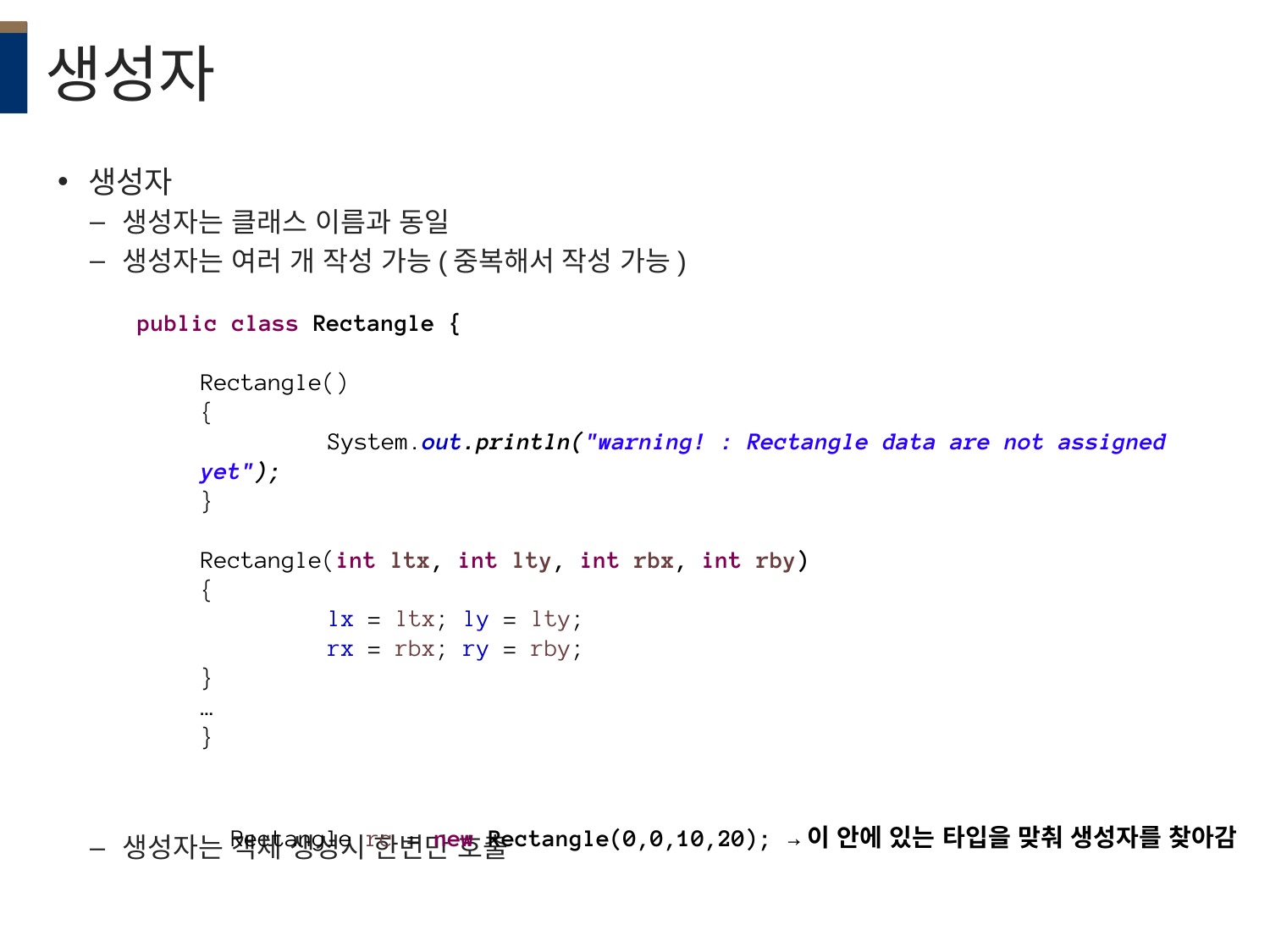

# 생성자
생성자
생성자는 클래스 이름과 동일
생성자는 여러 개 작성 가능(중복해서 작성 가능)

생성자는 객체 생성시 한번만 호출

public class Rectangle {

Rectangle()
{
	System.out.println("warning! : Rectangle data are not assigned yet");
}

Rectangle(int ltx, int lty, int rbx, int rby)
{
	lx = ltx; ly = lty;
	rx = rbx; ry = rby;
}
…
}
Rectangle rc = new Rectangle(0,0,10,20); →이 안에 있는 타입을 맞춰 생성자를 찾아감